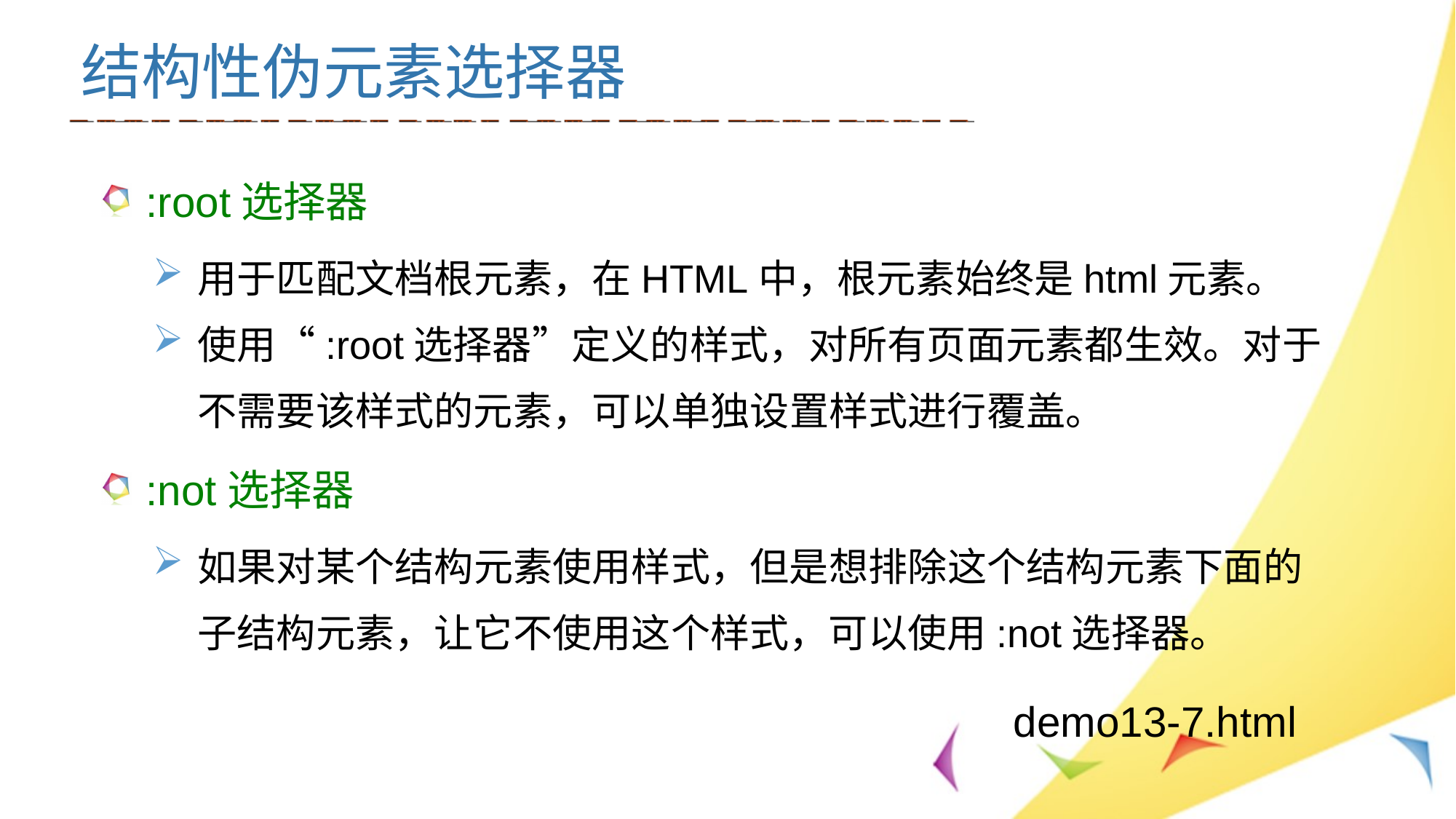

结构性伪元素选择器
:root选择器
用于匹配文档根元素，在HTML中，根元素始终是html元素。
使用“:root选择器”定义的样式，对所有页面元素都生效。对于不需要该样式的元素，可以单独设置样式进行覆盖。
:not选择器
如果对某个结构元素使用样式，但是想排除这个结构元素下面的子结构元素，让它不使用这个样式，可以使用:not选择器。

demo13-7.html